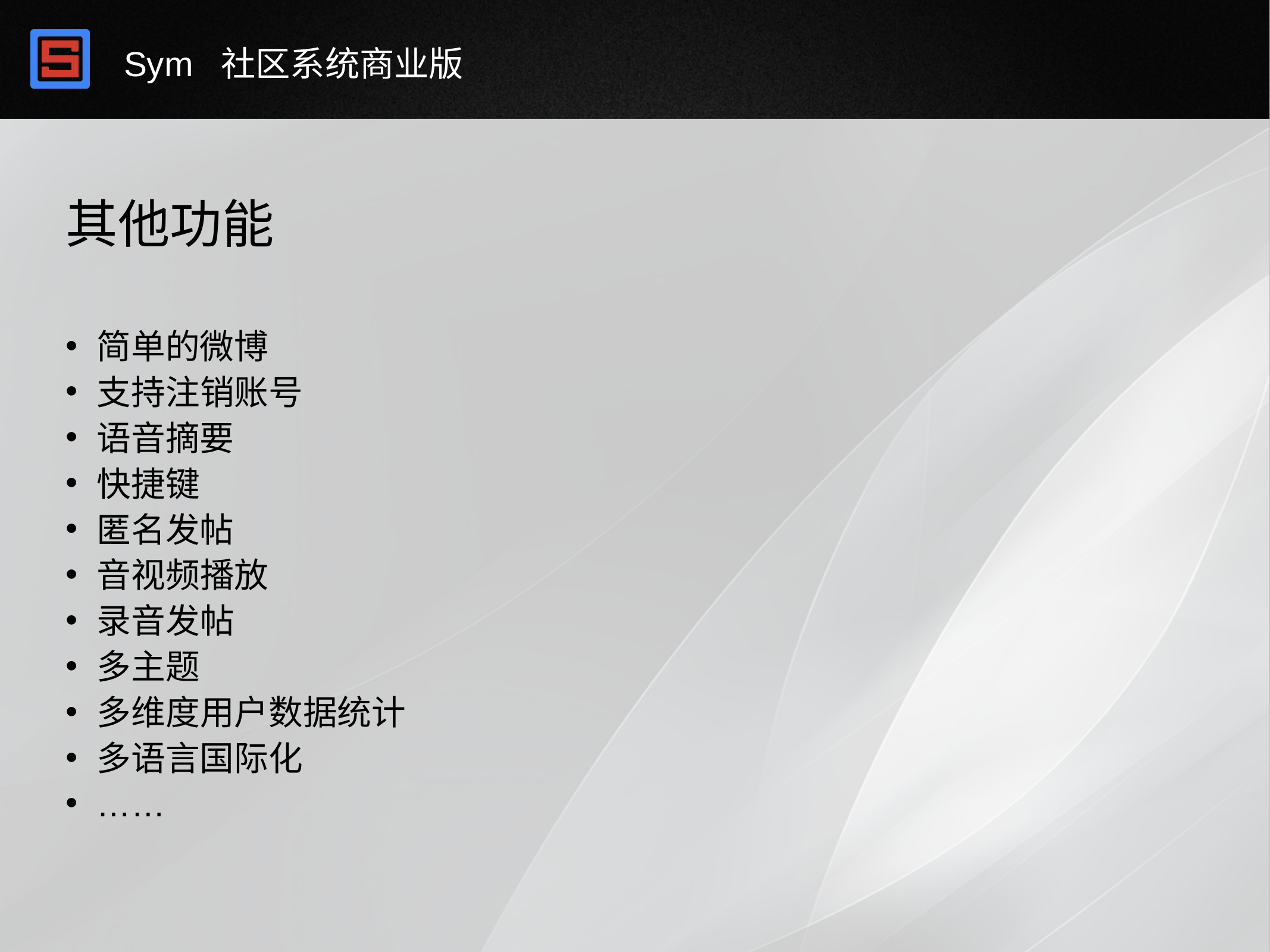

# 其他功能
简单的微博
支持注销账号
语音摘要
快捷键
匿名发帖
音视频播放
录音发帖
多主题
多维度用户数据统计
多语言国际化
……